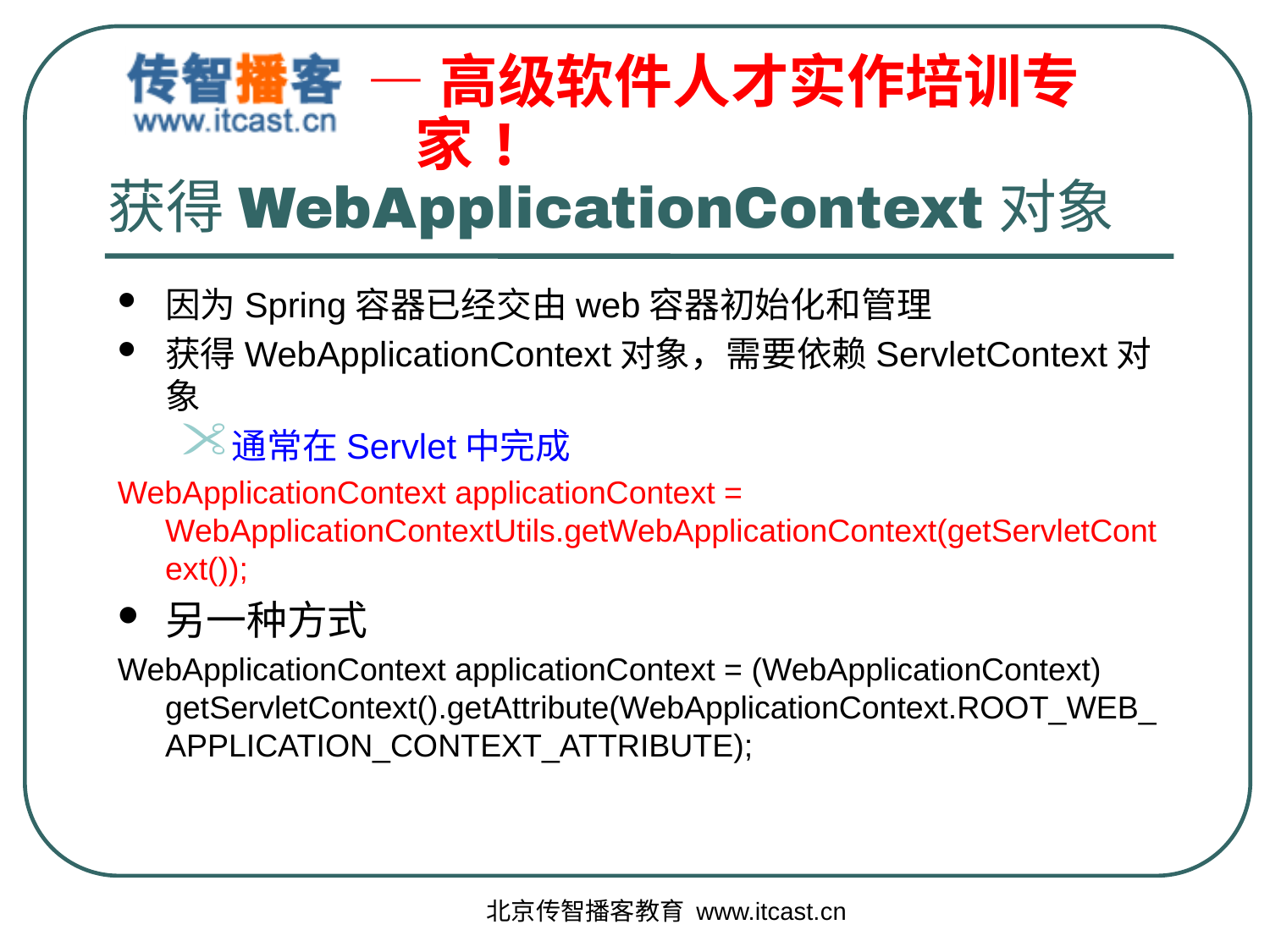

# 获得WebApplicationContext对象
因为Spring容器已经交由web容器初始化和管理
获得WebApplicationContext对象，需要依赖ServletContext对象
通常在Servlet中完成
WebApplicationContext applicationContext = WebApplicationContextUtils.getWebApplicationContext(getServletContext());
另一种方式
WebApplicationContext applicationContext = (WebApplicationContext) getServletContext().getAttribute(WebApplicationContext.ROOT_WEB_APPLICATION_CONTEXT_ATTRIBUTE);
北京传智播客教育 www.itcast.cn